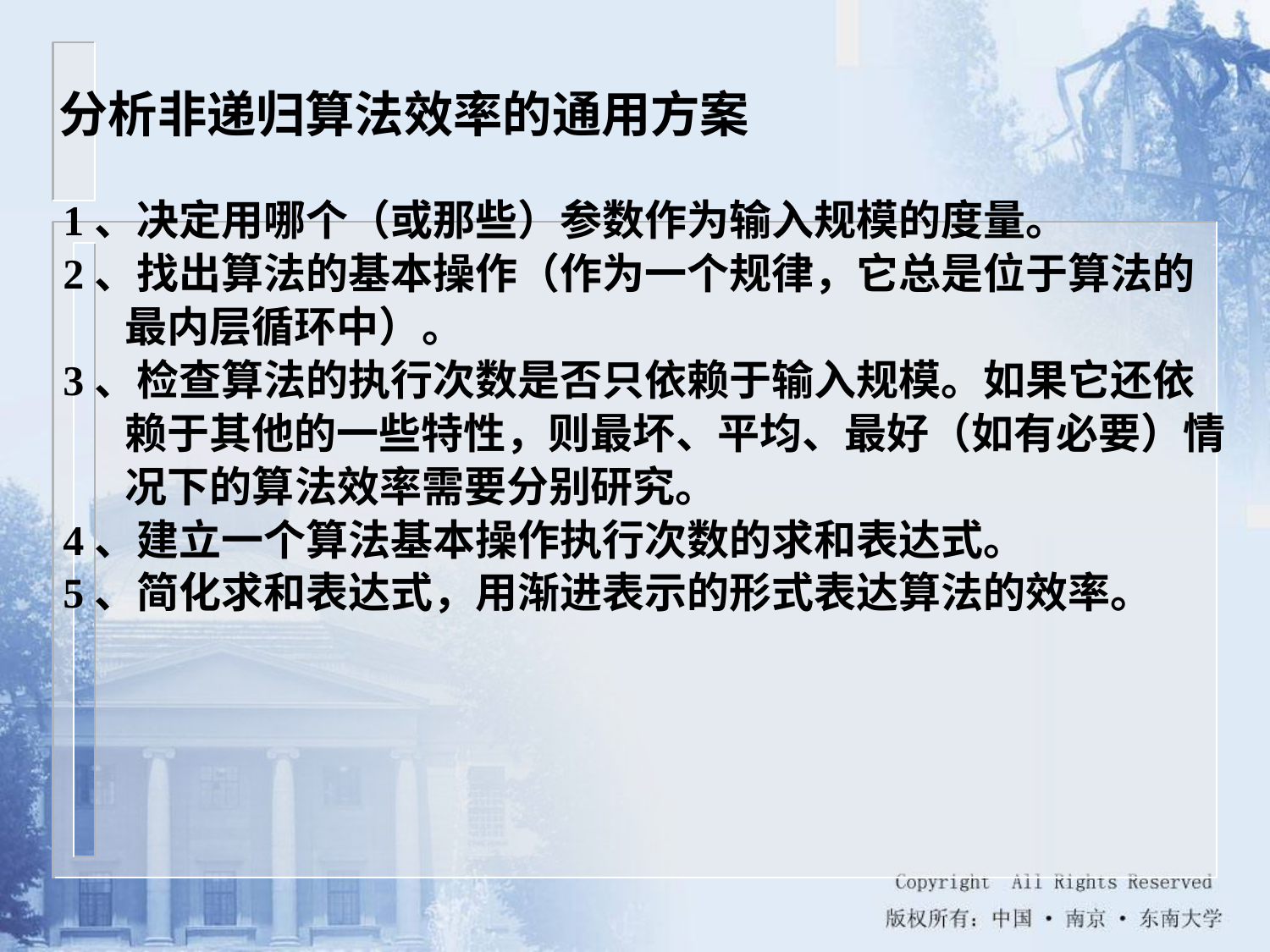

分析非递归算法效率的通用方案
1、决定用哪个（或那些）参数作为输入规模的度量。
2、找出算法的基本操作（作为一个规律，它总是位于算法的最内层循环中）。
3、检查算法的执行次数是否只依赖于输入规模。如果它还依赖于其他的一些特性，则最坏、平均、最好（如有必要）情况下的算法效率需要分别研究。
4、建立一个算法基本操作执行次数的求和表达式。
5、简化求和表达式，用渐进表示的形式表达算法的效率。